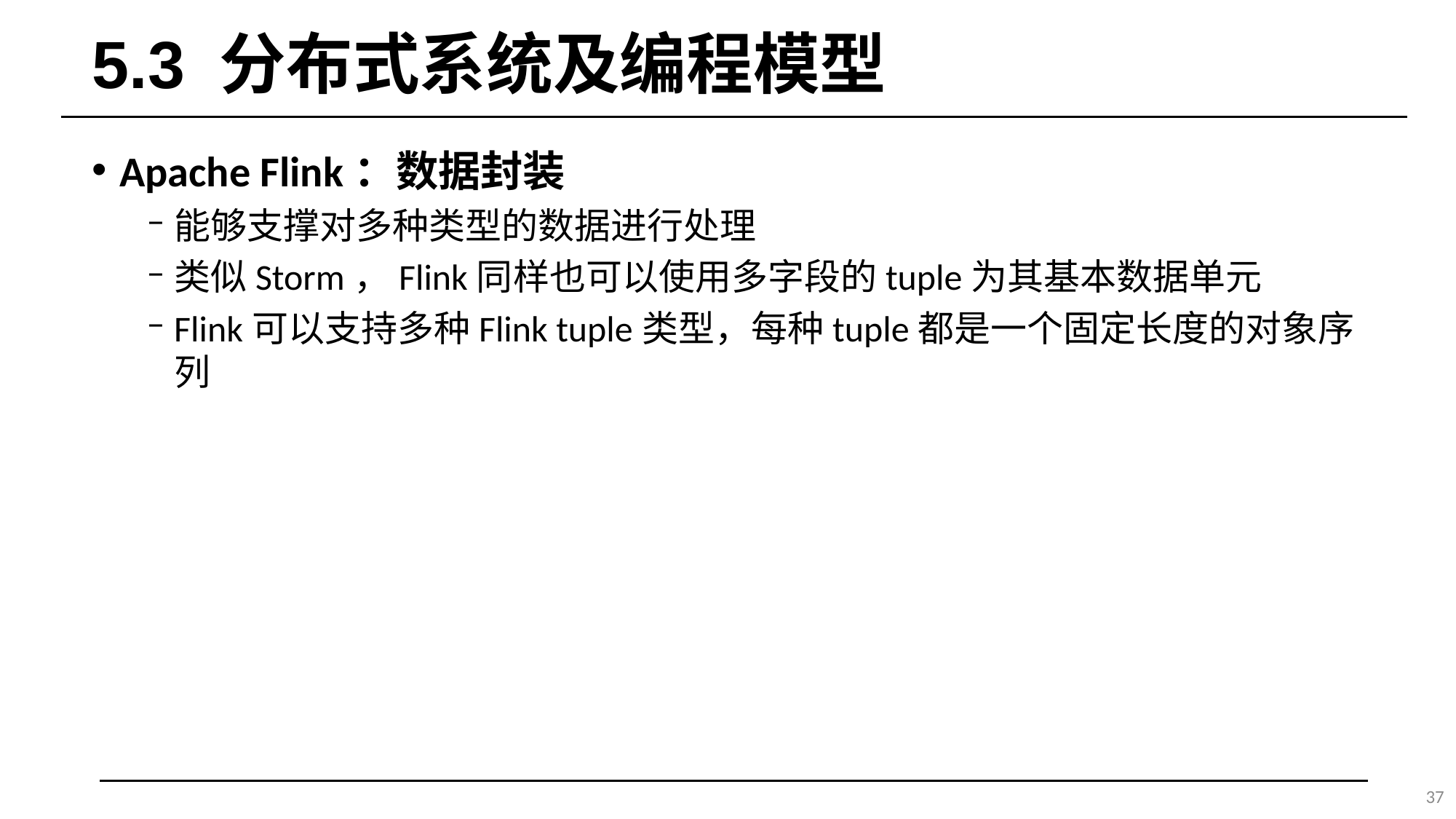

# 5.3 分布式系统及编程模型
Apache Flink：数据封装
能够支撑对多种类型的数据进行处理
类似Storm，Flink同样也可以使用多字段的tuple为其基本数据单元
Flink可以支持多种Flink tuple类型，每种tuple都是一个固定长度的对象序列

37